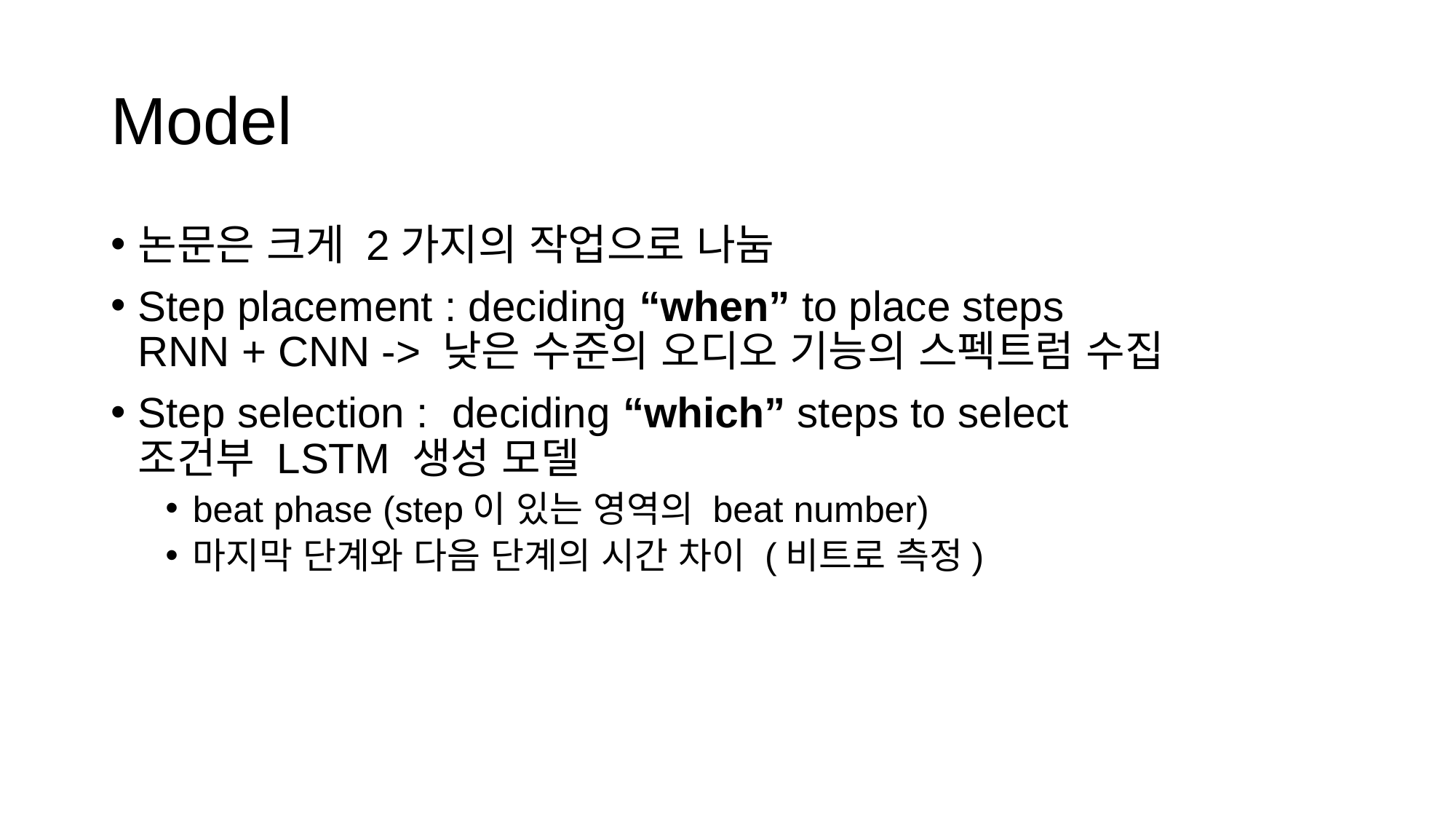

# Model
논문은 크게 2가지의 작업으로 나눔
Step placement : deciding “when” to place steps
RNN + CNN -> 낮은 수준의 오디오 기능의 스펙트럼 수집
Step selection :  deciding “which” steps to select
조건부 LSTM 생성 모델
beat phase (step이 있는 영역의 beat number)
마지막 단계와 다음 단계의 시간 차이 (비트로 측정)